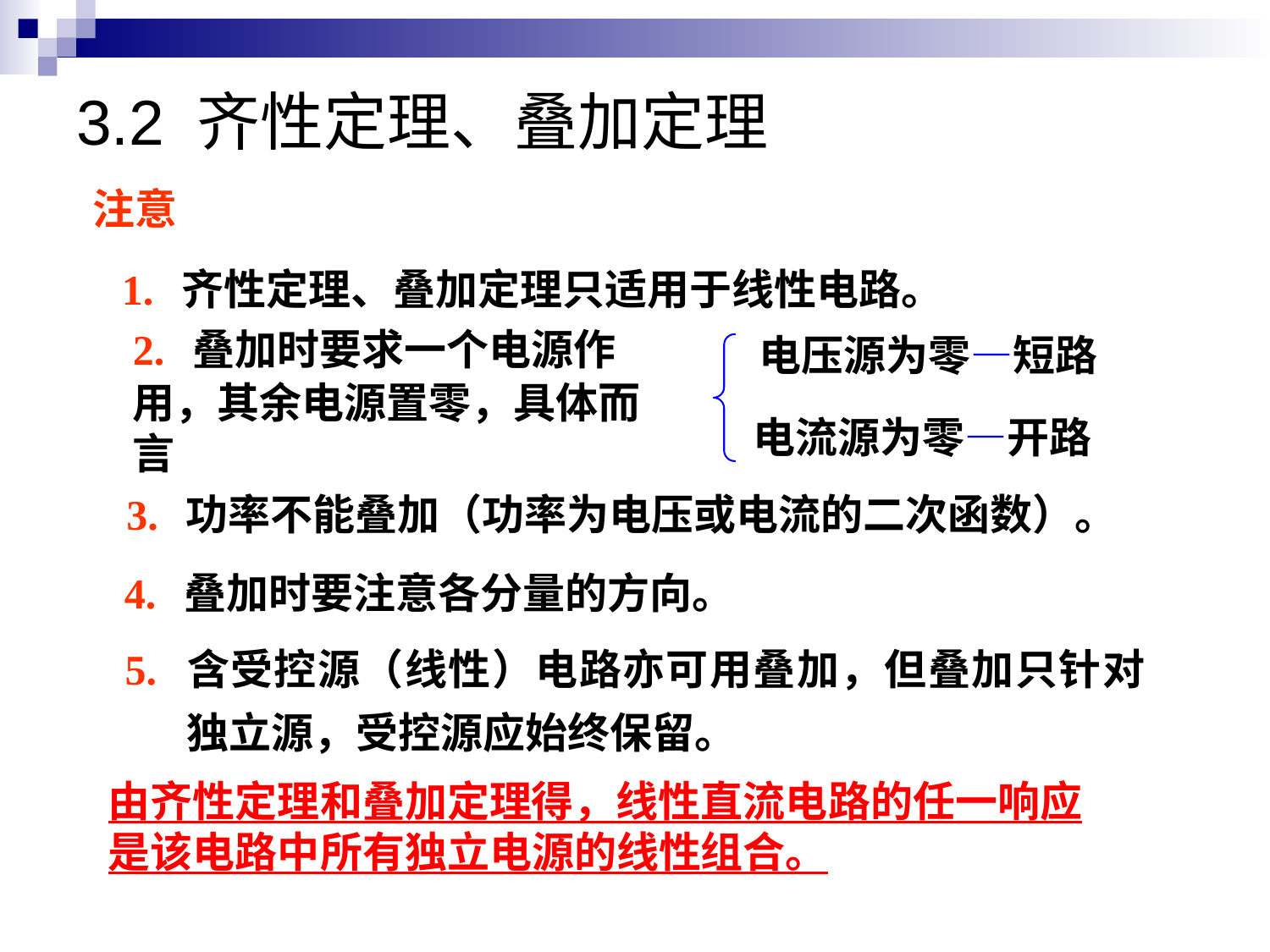

# 3.2 齐性定理、叠加定理
注意
1. 齐性定理、叠加定理只适用于线性电路。
电压源为零—短路
2. 叠加时要求一个电源作用，其余电源置零，具体而言

电流源为零—开路
3. 功率不能叠加（功率为电压或电流的二次函数）。
4. 叠加时要注意各分量的方向。
5. 含受控源（线性）电路亦可用叠加，但叠加只针对独立源，受控源应始终保留。
由齐性定理和叠加定理得，线性直流电路的任一响应是该电路中所有独立电源的线性组合。